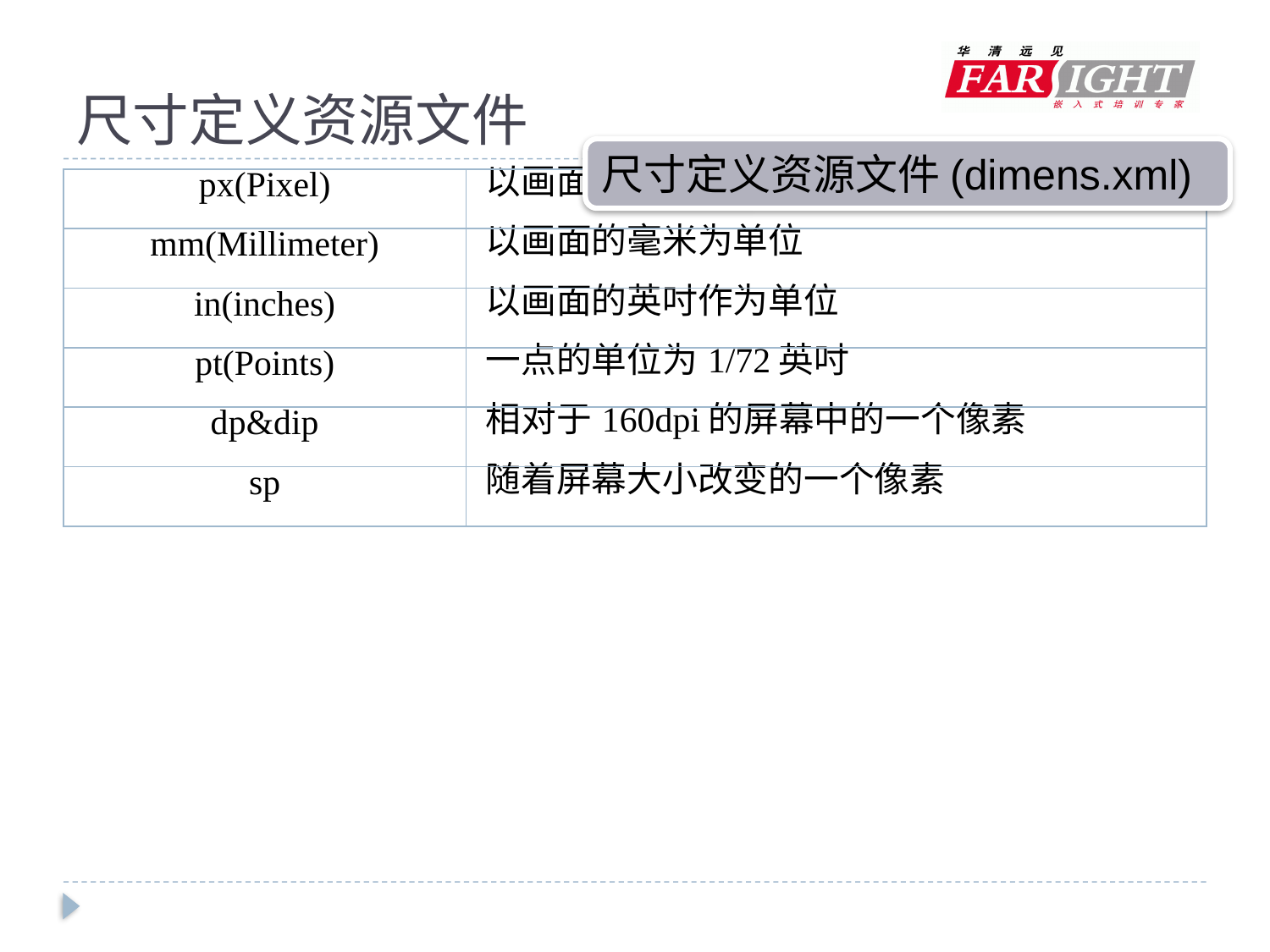

# 尺寸定义资源文件
尺寸定义资源文件(dimens.xml)
| px(Pixel) | 以画面真实的像素做为单位 |
| --- | --- |
| mm(Millimeter) | 以画面的毫米为单位 |
| in(inches) | 以画面的英吋作为单位 |
| pt(Points) | 一点的单位为1/72英吋 |
| dp&dip | 相对于160dpi的屏幕中的一个像素 |
| sp | 随着屏幕大小改变的一个像素 |